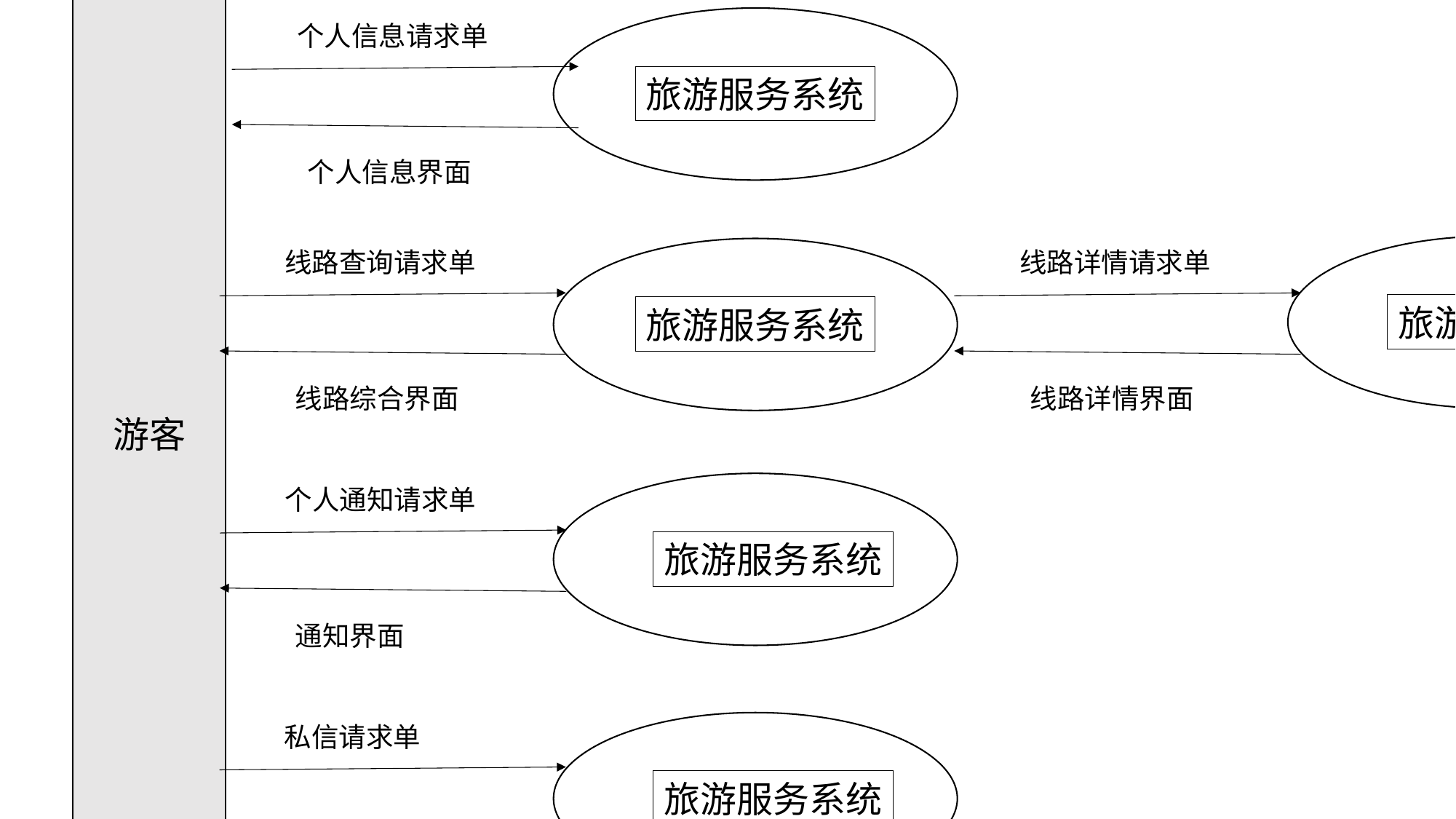

游客

旅游服务系统
个人信息请求单
个人信息界面

旅游服务系统
线路详情请求单
线路详情界面

旅游服务系统
线路查询请求单
线路综合界面

旅游服务系统
个人通知请求单
通知界面

旅游服务系统
私信请求单
私信界面